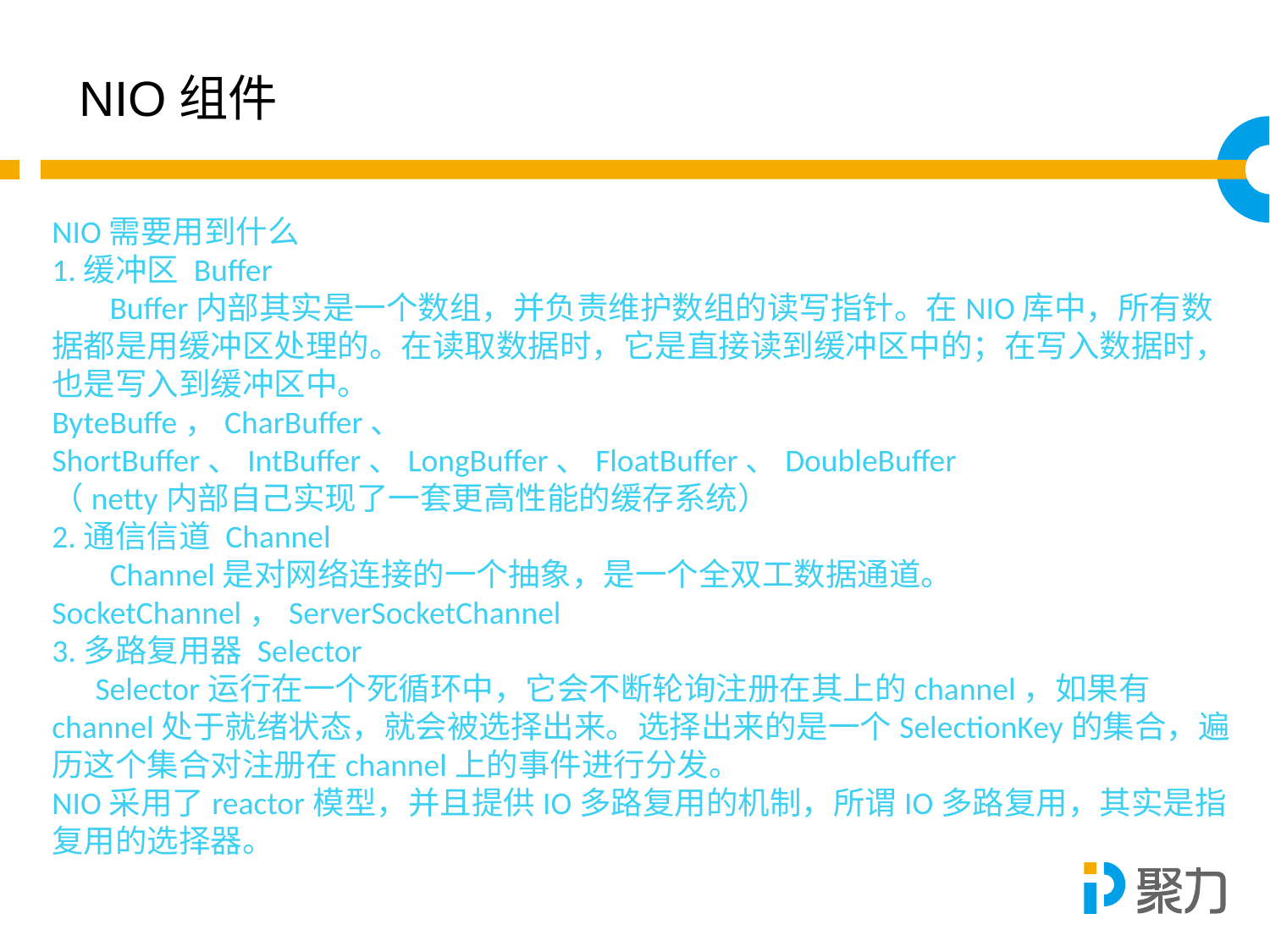

NIO组件
NIO需要用到什么
1.缓冲区 Buffer
        Buffer内部其实是一个数组，并负责维护数组的读写指针。在NIO库中，所有数据都是用缓冲区处理的。在读取数据时，它是直接读到缓冲区中的；在写入数据时，也是写入到缓冲区中。
ByteBuffe，CharBuffer、 ShortBuffer、IntBuffer、LongBuffer、FloatBuffer、DoubleBuffer
（netty内部自己实现了一套更高性能的缓存系统）
2.通信信道 Channel
        Channel是对网络连接的一个抽象，是一个全双工数据通道。
SocketChannel，ServerSocketChannel
3.多路复用器 Selector
      Selector运行在一个死循环中，它会不断轮询注册在其上的channel，如果有channel处于就绪状态，就会被选择出来。选择出来的是一个SelectionKey的集合，遍历这个集合对注册在channel上的事件进行分发。
NIO采用了reactor模型，并且提供IO多路复用的机制，所谓IO多路复用，其实是指复用的选择器。